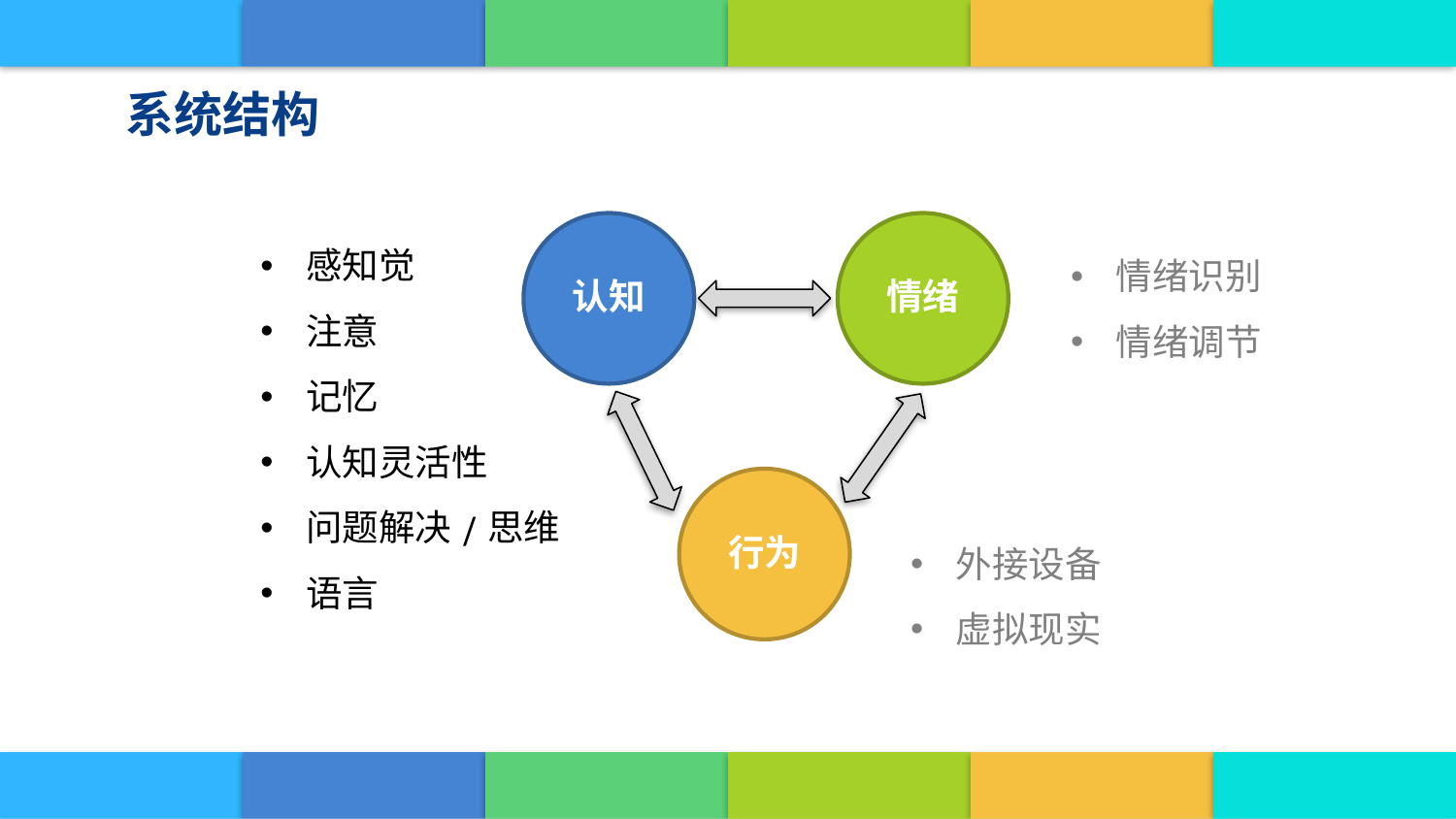

系统结构
认知
情绪
感知觉
注意
记忆
认知灵活性
问题解决/思维
语言
情绪识别
情绪调节

行为
外接设备
虚拟现实